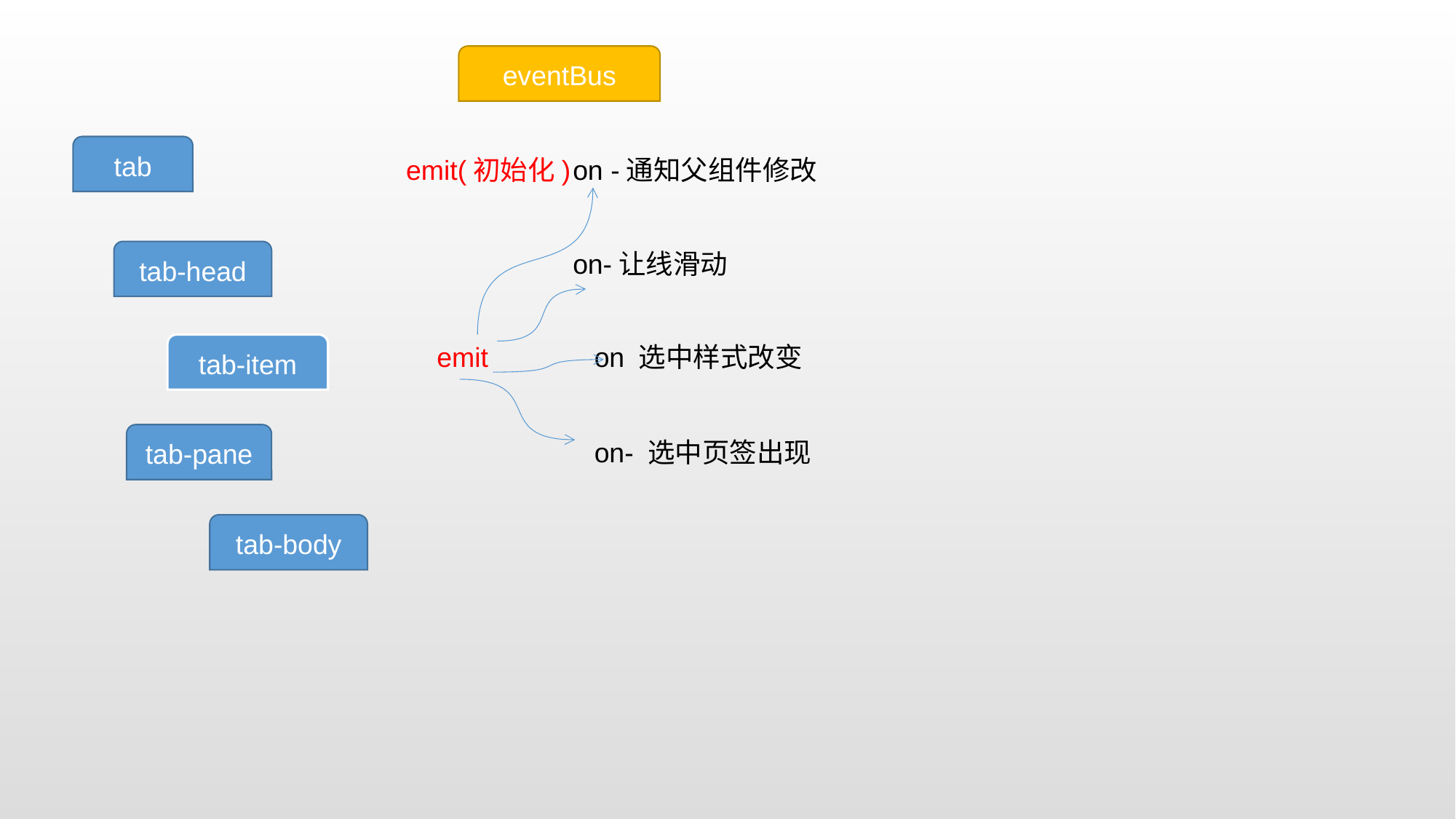

eventBus
tab
emit(初始化)
on -通知父组件修改
tab-head
on-让线滑动
tab-item
emit
on 选中样式改变
tab-pane
on- 选中页签出现
tab-body